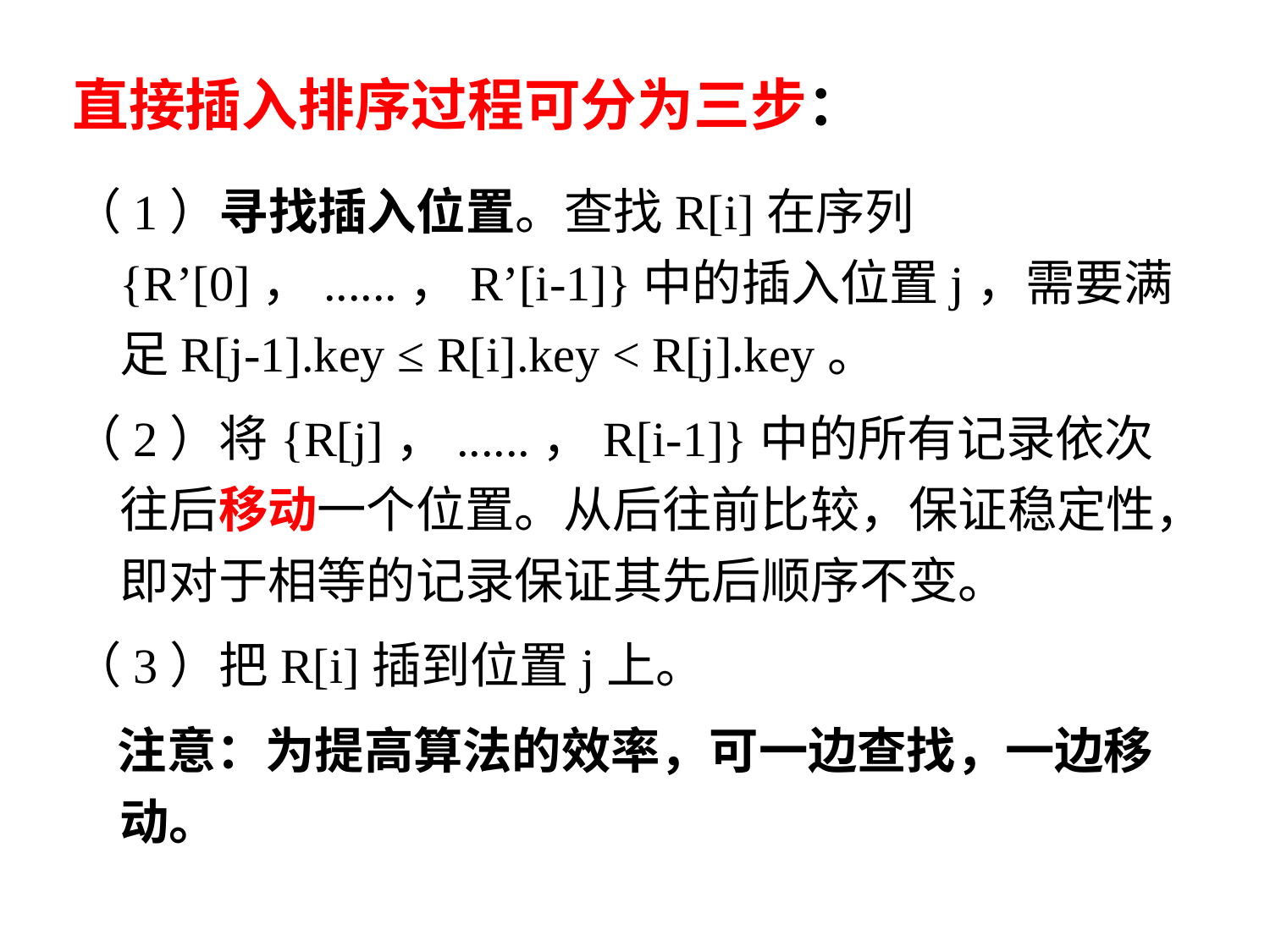

直接插入排序过程可分为三步：
（1）寻找插入位置。查找R[i]在序列{R’[0]，......，R’[i-1]}中的插入位置j，需要满足R[j-1].key ≤ R[i].key < R[j].key。
（2）将{R[j]，......，R[i-1]}中的所有记录依次往后移动一个位置。从后往前比较，保证稳定性，即对于相等的记录保证其先后顺序不变。
（3）把R[i]插到位置j上。
   注意：为提高算法的效率，可一边查找，一边移动。